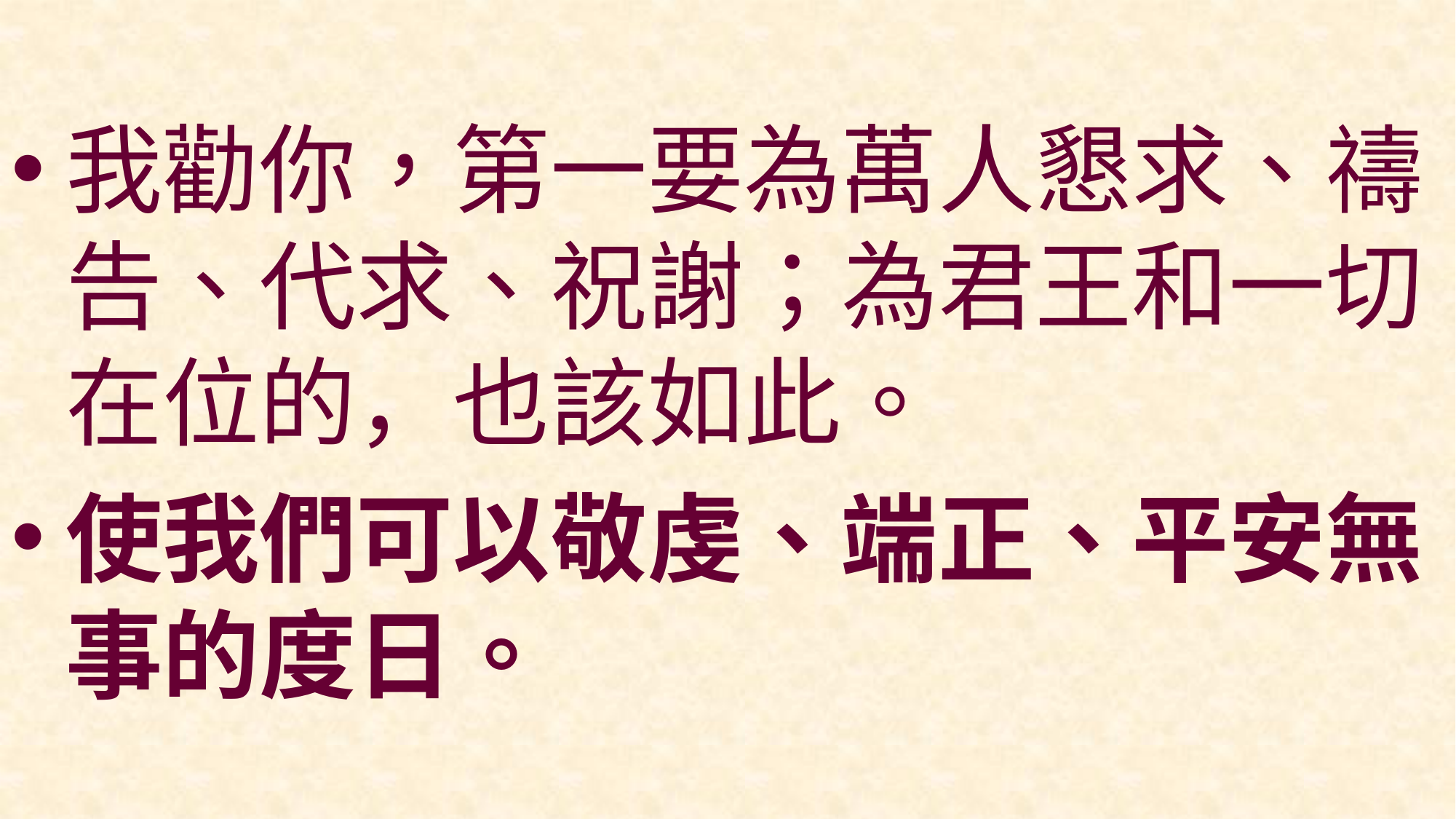

我勸你，第一要為萬人懇求、禱告、代求、祝謝；為君王和一切在位的，也該如此。
使我們可以敬虔、端正、平安無事的度日。